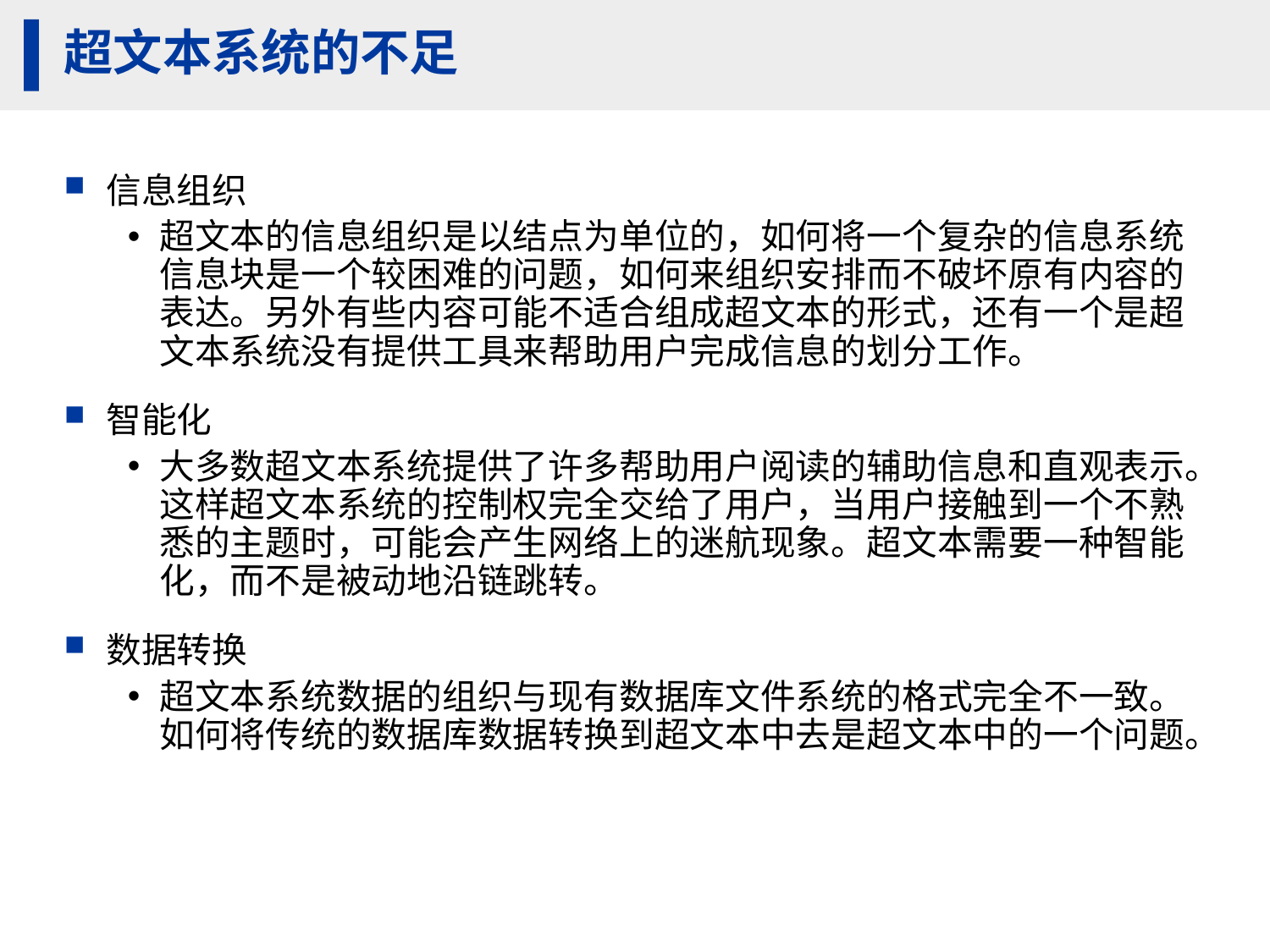

# 超文本系统的不足
信息组织
超文本的信息组织是以结点为单位的，如何将一个复杂的信息系统信息块是一个较困难的问题，如何来组织安排而不破坏原有内容的表达。另外有些内容可能不适合组成超文本的形式，还有一个是超文本系统没有提供工具来帮助用户完成信息的划分工作。
智能化
大多数超文本系统提供了许多帮助用户阅读的辅助信息和直观表示。这样超文本系统的控制权完全交给了用户，当用户接触到一个不熟悉的主题时，可能会产生网络上的迷航现象。超文本需要一种智能化，而不是被动地沿链跳转。
数据转换
超文本系统数据的组织与现有数据库文件系统的格式完全不一致。如何将传统的数据库数据转换到超文本中去是超文本中的一个问题。